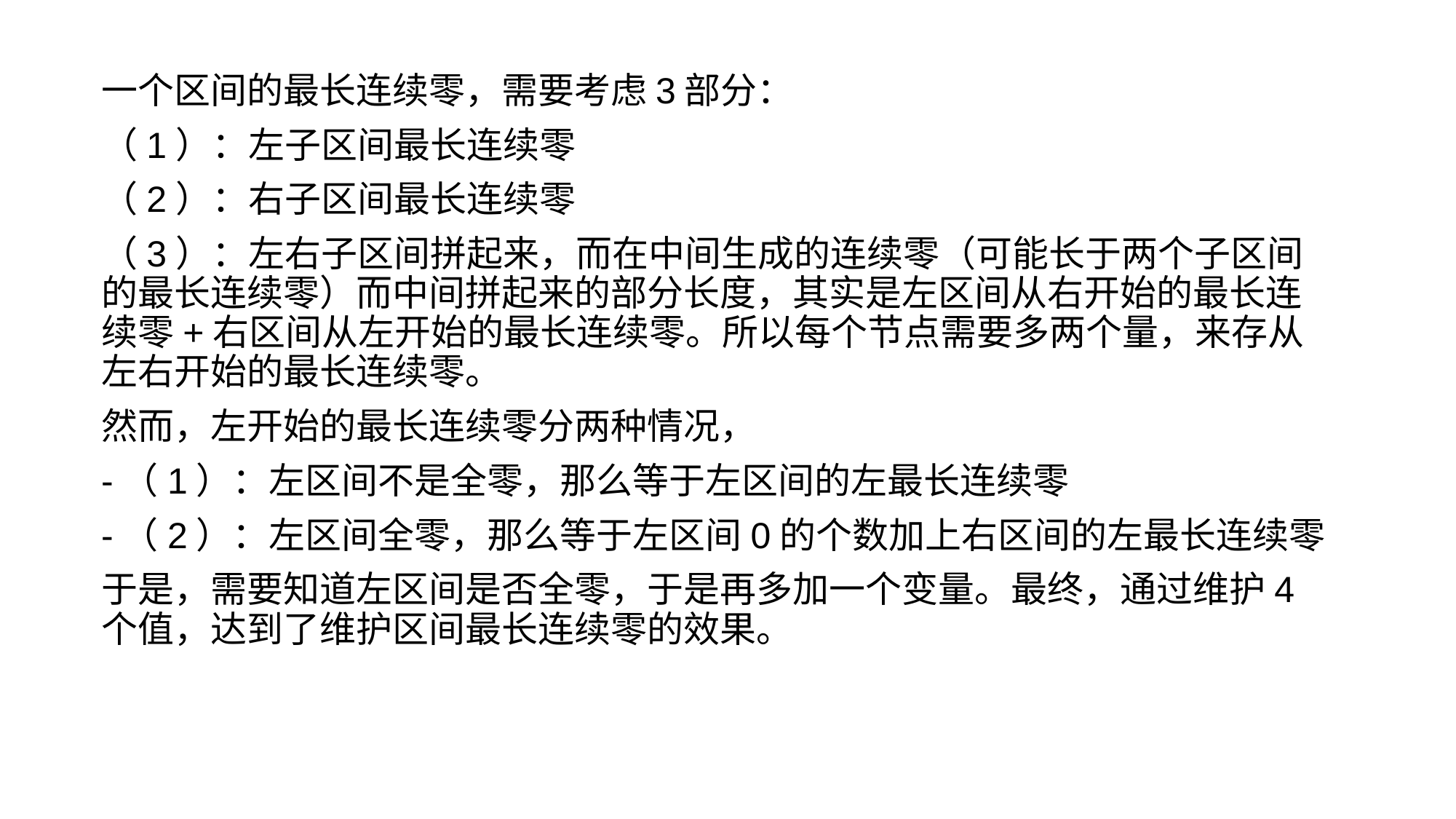

一个区间的最长连续零，需要考虑3部分：
（1）：左子区间最长连续零
（2）：右子区间最长连续零
（3）：左右子区间拼起来，而在中间生成的连续零（可能长于两个子区间的最长连续零）而中间拼起来的部分长度，其实是左区间从右开始的最长连续零+右区间从左开始的最长连续零。所以每个节点需要多两个量，来存从左右开始的最长连续零。
然而，左开始的最长连续零分两种情况，
-（1）：左区间不是全零，那么等于左区间的左最长连续零
-（2）：左区间全零，那么等于左区间0的个数加上右区间的左最长连续零
于是，需要知道左区间是否全零，于是再多加一个变量。最终，通过维护4个值，达到了维护区间最长连续零的效果。